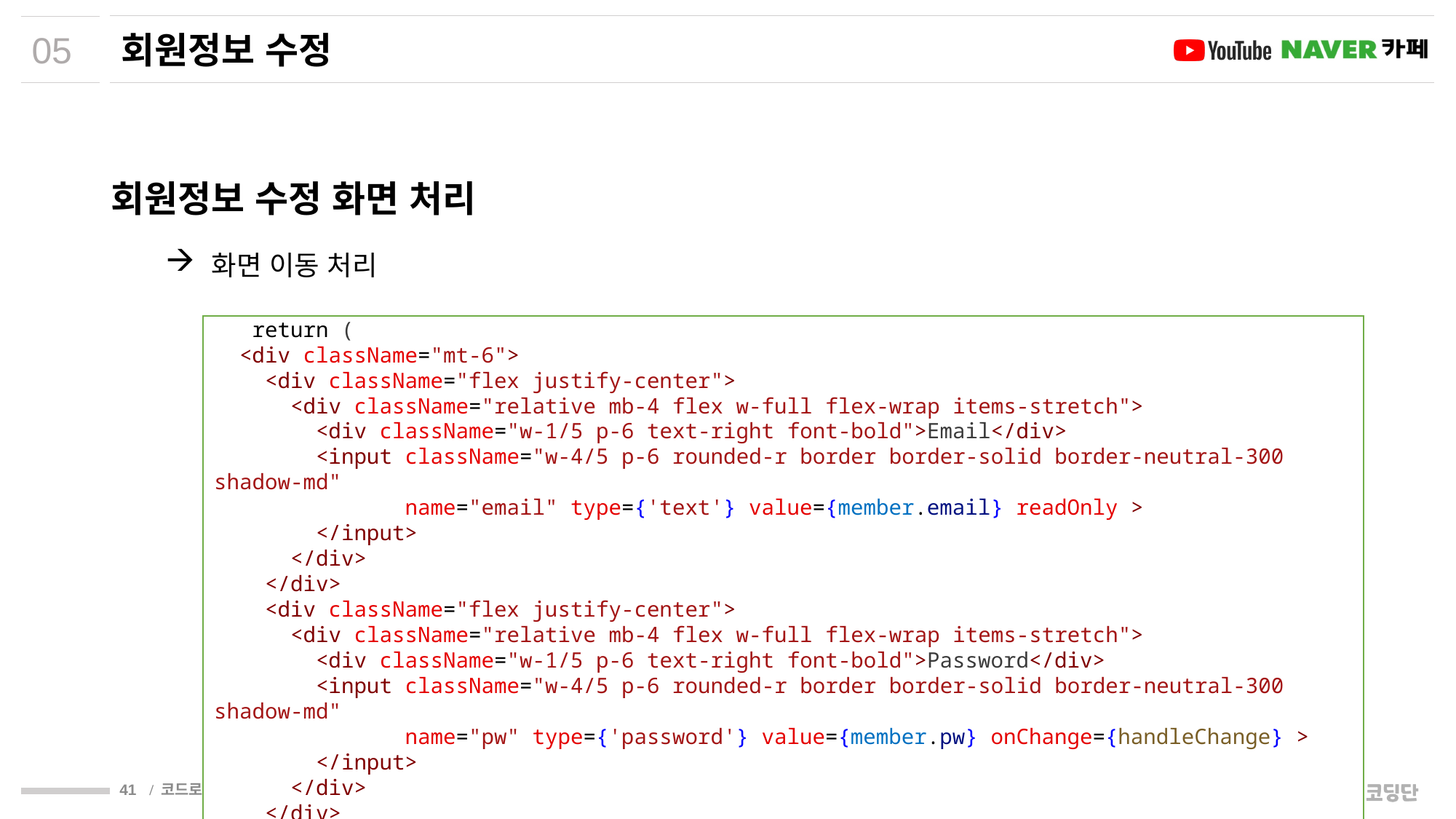

05
# 회원정보 수정
회원정보 수정 화면 처리
 화면 이동 처리
   return (
  <div className="mt-6">
    <div className="flex justify-center">
      <div className="relative mb-4 flex w-full flex-wrap items-stretch">
        <div className="w-1/5 p-6 text-right font-bold">Email</div>
        <input className="w-4/5 p-6 rounded-r border border-solid border-neutral-300 shadow-md"
               name="email" type={'text'} value={member.email} readOnly >
        </input>
      </div>
    </div>
    <div className="flex justify-center">
      <div className="relative mb-4 flex w-full flex-wrap items-stretch">
        <div className="w-1/5 p-6 text-right font-bold">Password</div>
        <input className="w-4/5 p-6 rounded-r border border-solid border-neutral-300 shadow-md"
               name="pw" type={'password'} value={member.pw} onChange={handleChange} >
        </input>
      </div>
    </div>
41
/ 코드로 배우는 리액트